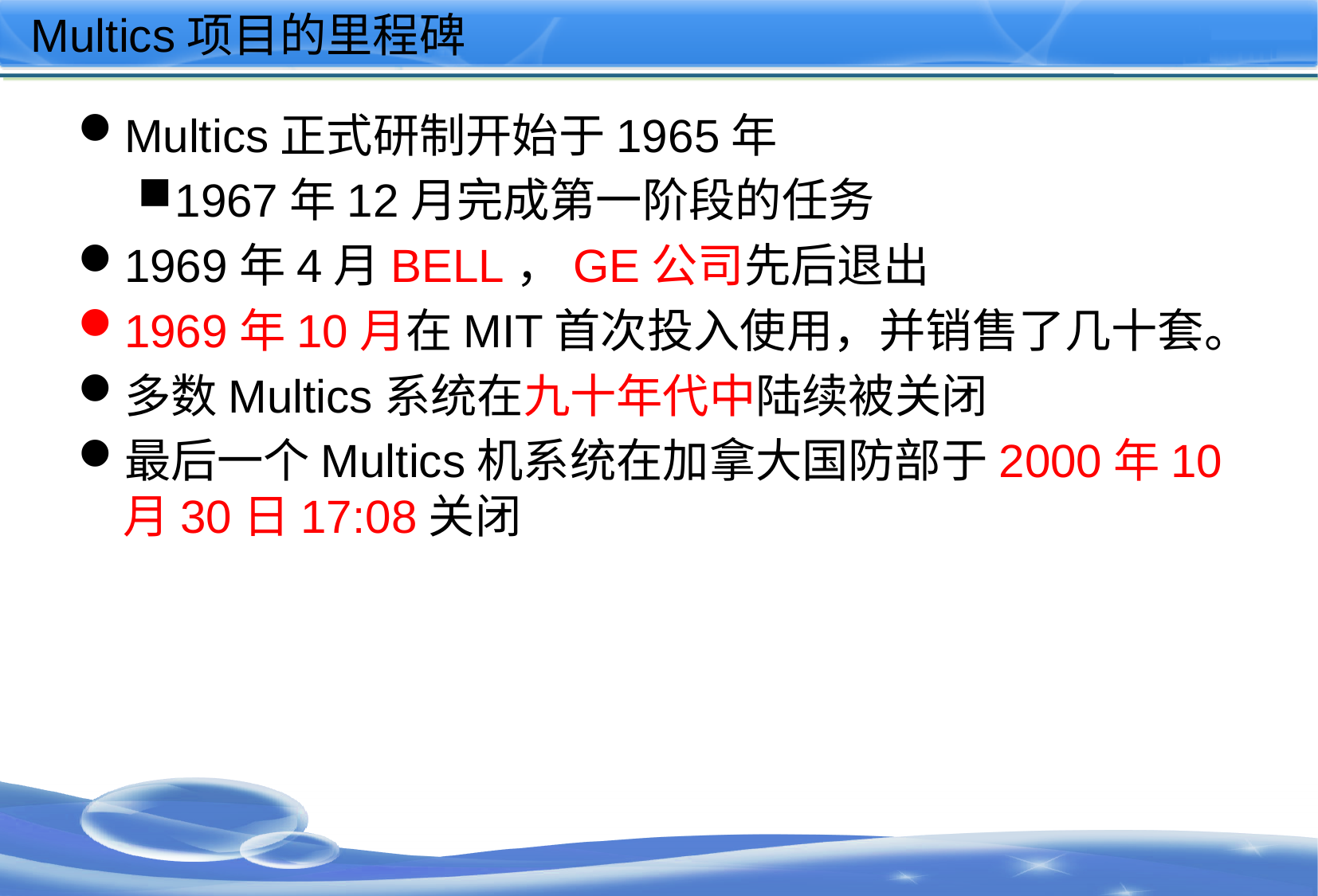

# Multics项目的里程碑
Multics正式研制开始于1965年
1967年12月完成第一阶段的任务
1969年4月BELL，GE公司先后退出
1969年10月在MIT首次投入使用，并销售了几十套。
多数Multics系统在九十年代中陆续被关闭
最后一个Multics机系统在加拿大国防部于2000年10月30日17:08关闭